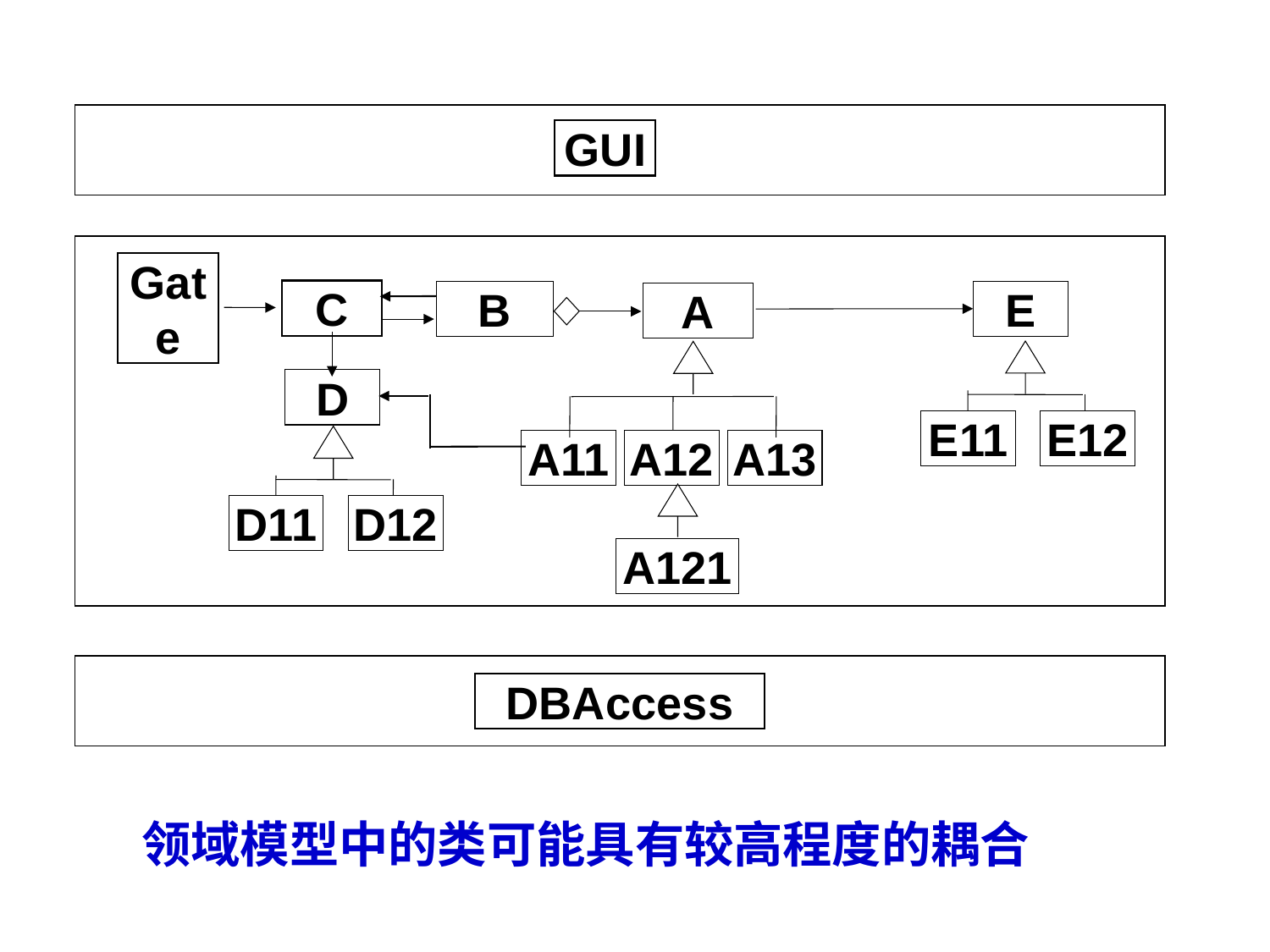

GUI

Gate
C
B
E
A

D
E11
E12

A11
A12
A13

D11
D12
A121

DBAccess
领域模型中的类可能具有较高程度的耦合